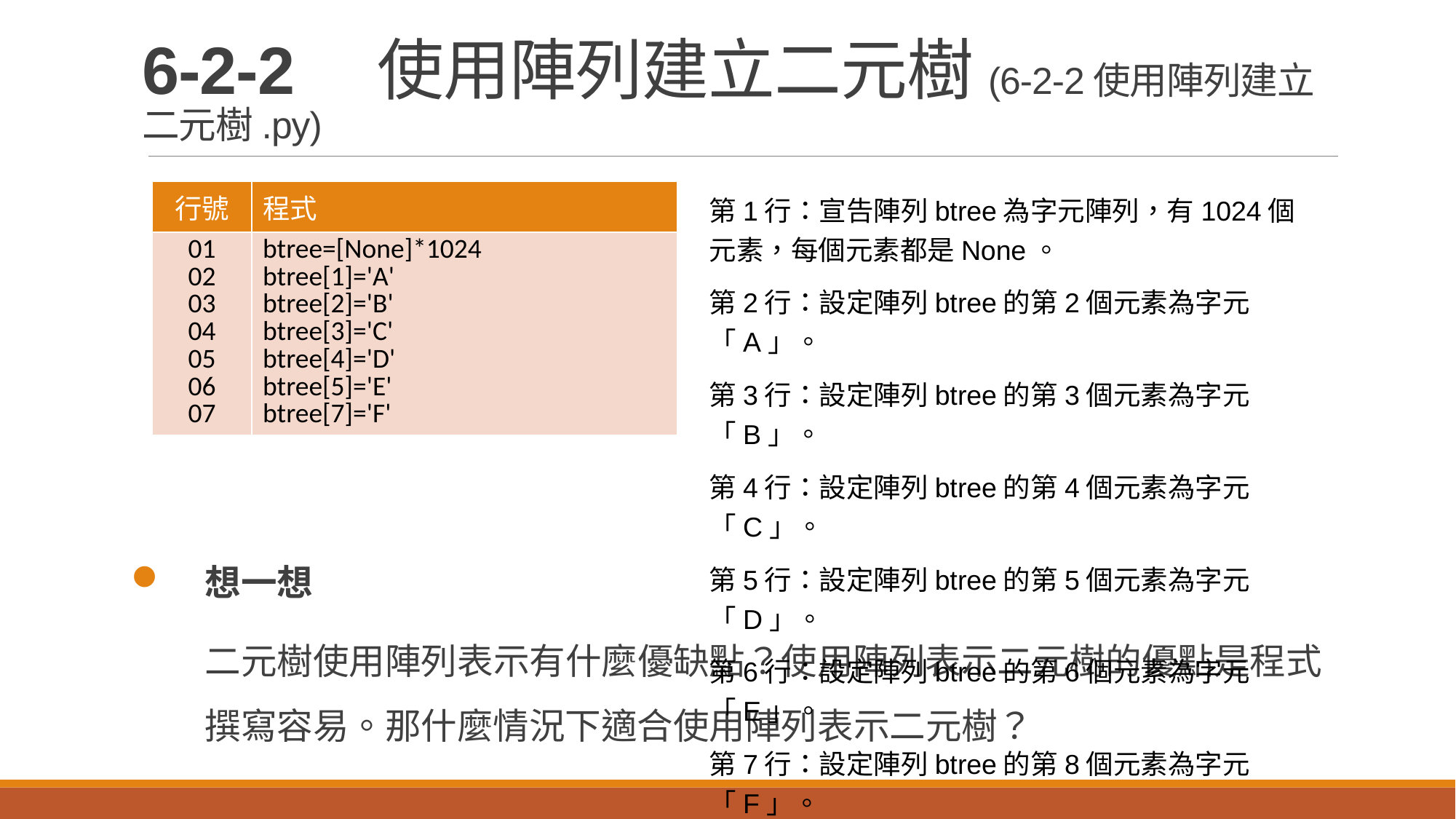

# 6-2-2　使用陣列建立二元樹(6-2-2使用陣列建立二元樹.py)

想一想
二元樹使用陣列表示有什麼優缺點？使用陣列表示二元樹的優點是程式撰寫容易。那什麼情況下適合使用陣列表示二元樹？
| 行號 | 程式 |
| --- | --- |
| 01 02 03 04 05 06 07 | btree=[None]\*1024 btree[1]='A' btree[2]='B' btree[3]='C' btree[4]='D' btree[5]='E' btree[7]='F' |
第1行：宣告陣列btree為字元陣列，有1024個元素，每個元素都是None。
第2行：設定陣列btree的第2個元素為字元「A」。
第3行：設定陣列btree的第3個元素為字元「B」。
第4行：設定陣列btree的第4個元素為字元「C」。
第5行：設定陣列btree的第5個元素為字元「D」。
第6行：設定陣列btree的第6個元素為字元「E」。
第7行：設定陣列btree的第8個元素為字元「F」。